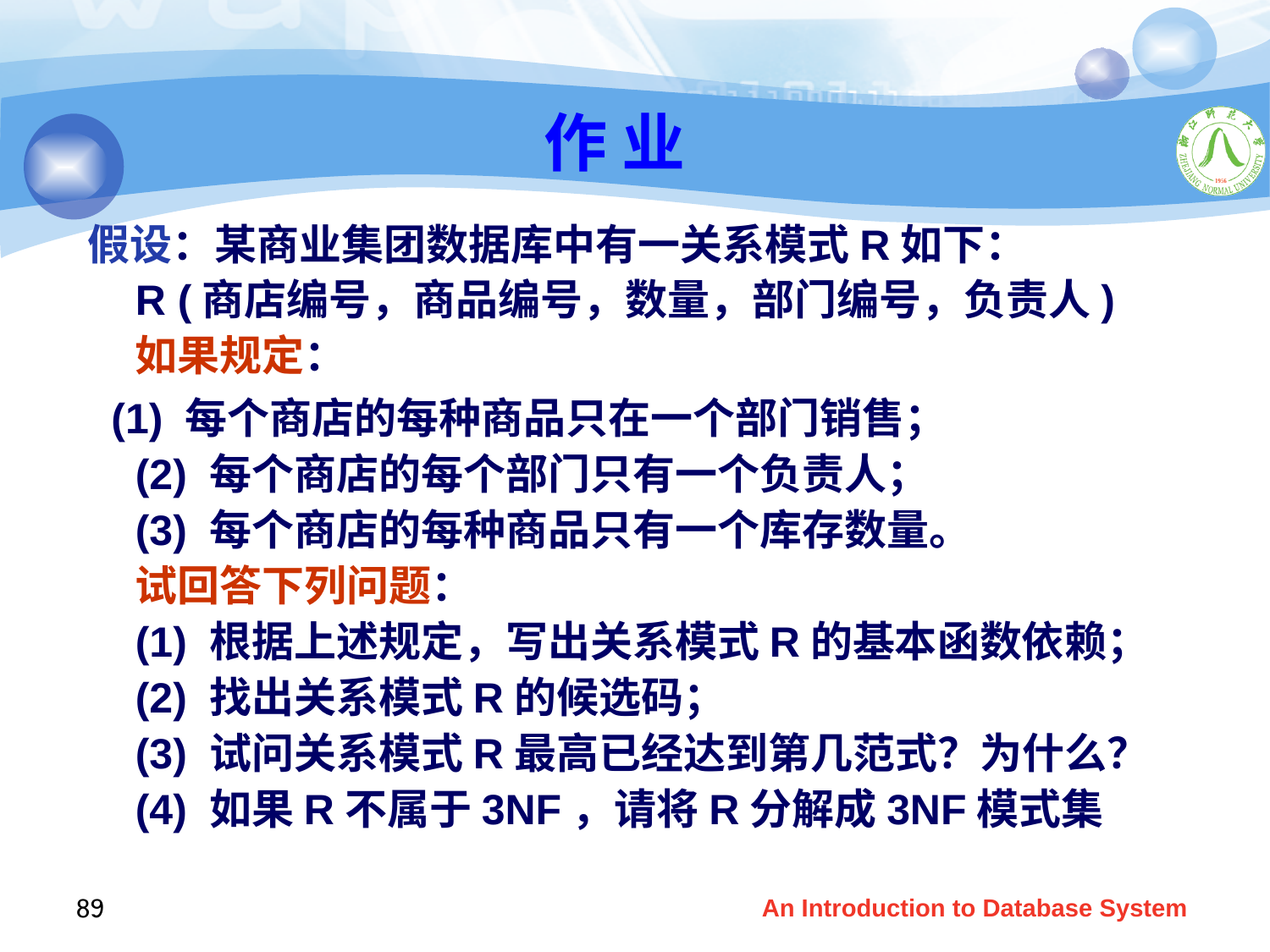

# 作 业
假设：某商业集团数据库中有一关系模式R如下：
R (商店编号，商品编号，数量，部门编号，负责人)
如果规定：
  (1) 每个商店的每种商品只在一个部门销售；
(2) 每个商店的每个部门只有一个负责人；
(3) 每个商店的每种商品只有一个库存数量。
试回答下列问题：
(1) 根据上述规定，写出关系模式R的基本函数依赖；
(2) 找出关系模式R的候选码；
(3) 试问关系模式R最高已经达到第几范式？为什么？
(4) 如果R不属于3NF，请将R分解成3NF模式集
89
An Introduction to Database System